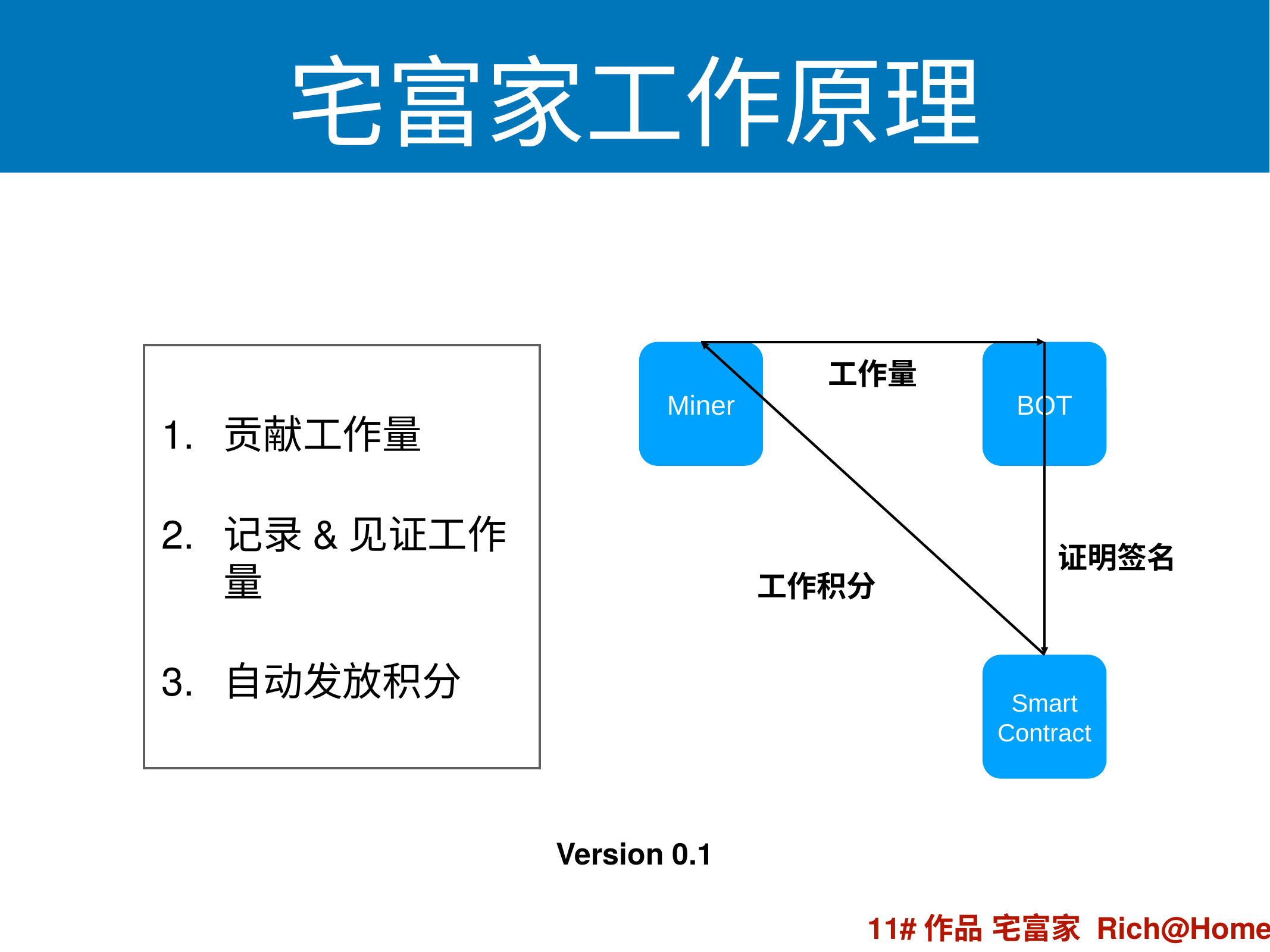

# 宅富家工作原理
Miner
BOT
贡献工作量
记录&见证工作量
自动发放积分
工作量
证明签名
工作积分
Smart
Contract
Version 0.1
11#作品 宅富家 Rich@Home